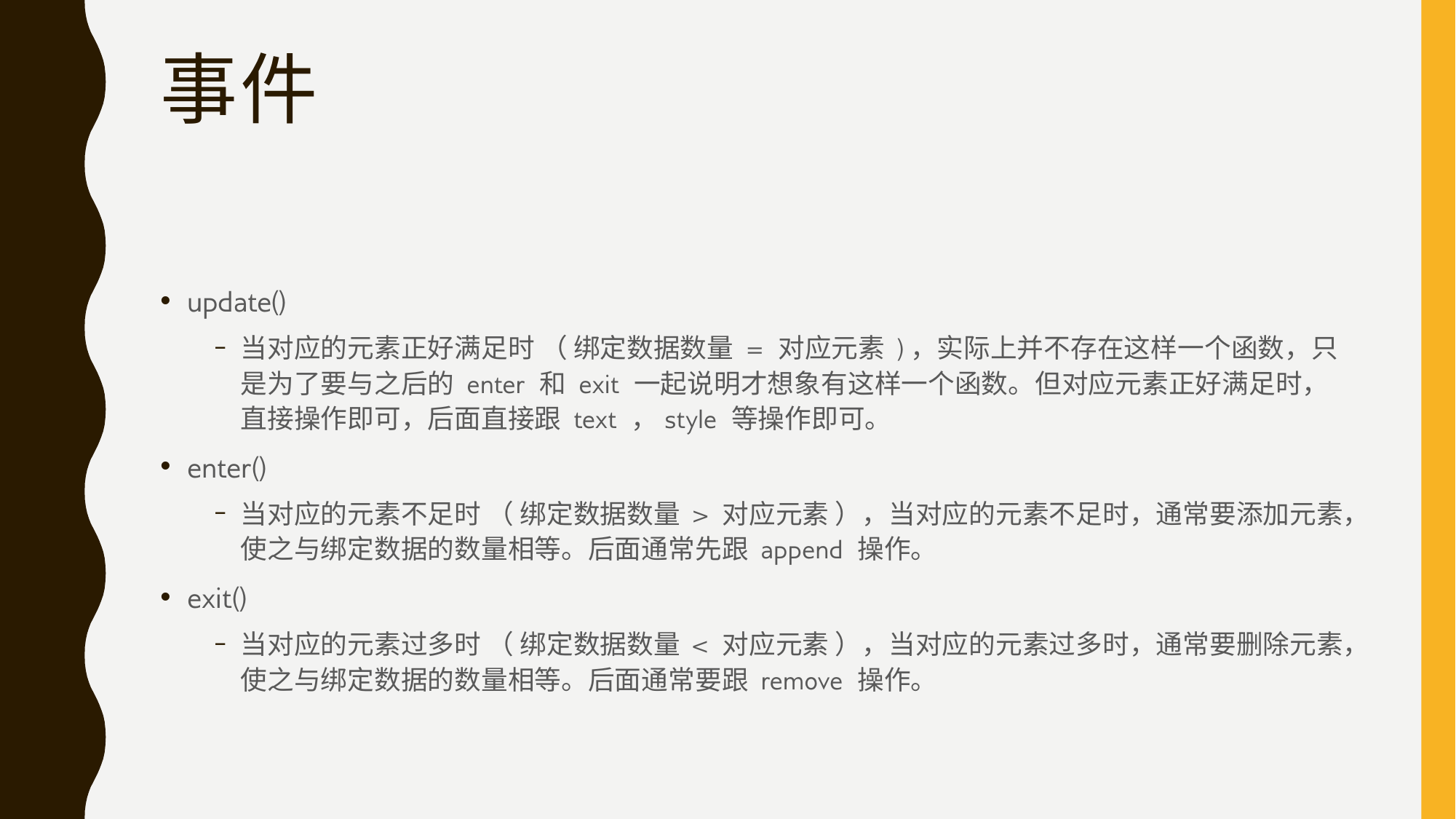

# 事件
update()
当对应的元素正好满足时 （ 绑定数据数量 = 对应元素 )，实际上并不存在这样一个函数，只是为了要与之后的 enter 和 exit 一起说明才想象有这样一个函数。但对应元素正好满足时，直接操作即可，后面直接跟 text ，style 等操作即可。
enter()
当对应的元素不足时 （ 绑定数据数量 > 对应元素 ），当对应的元素不足时，通常要添加元素，使之与绑定数据的数量相等。后面通常先跟 append 操作。
exit()
当对应的元素过多时 （ 绑定数据数量 < 对应元素 ），当对应的元素过多时，通常要删除元素，使之与绑定数据的数量相等。后面通常要跟 remove 操作。